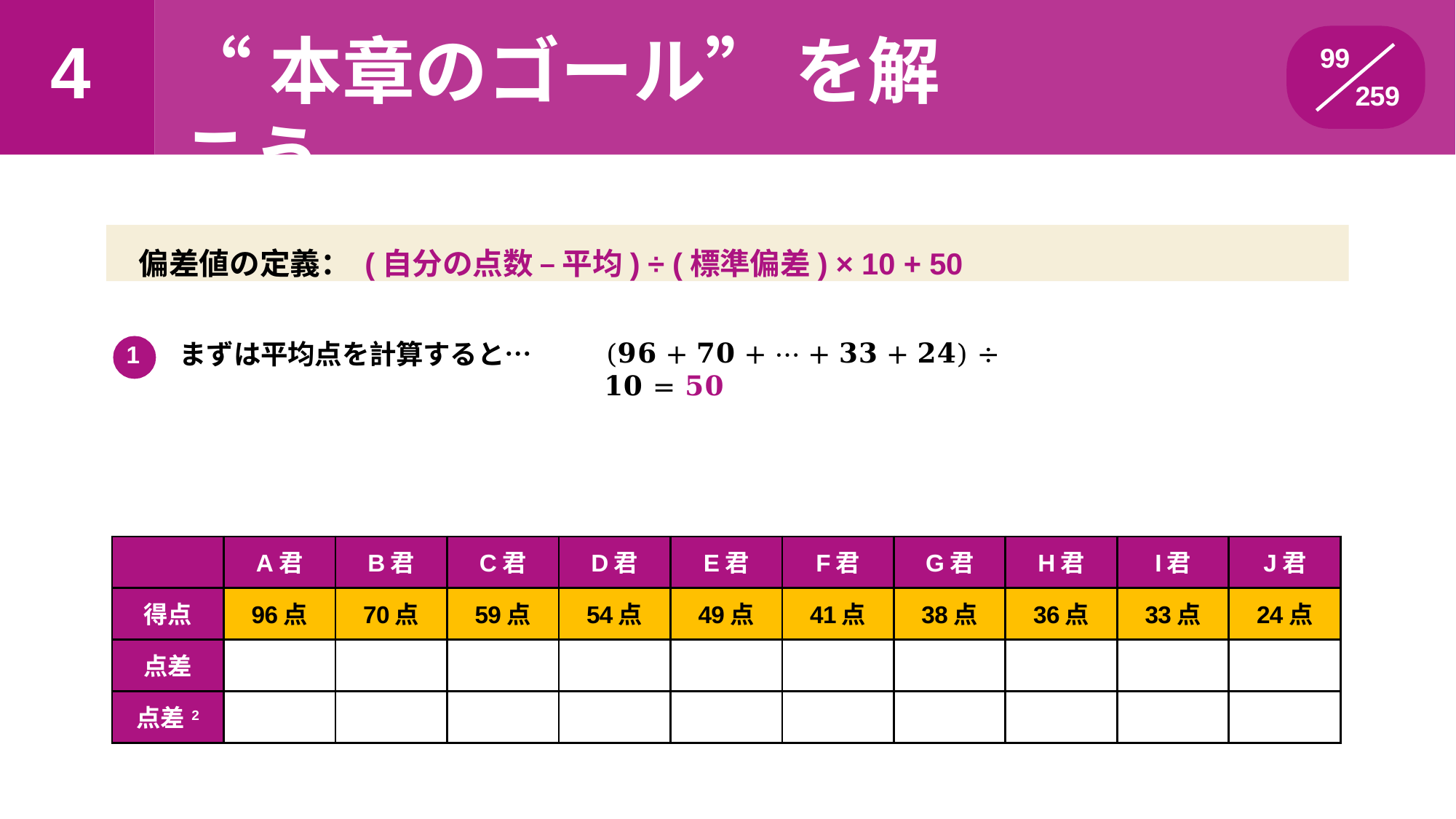

“本章のゴール” を解こう
# 4
99
259
偏差値の定義： (自分の点数 – 平均) ÷ (標準偏差) × 10 + 50
(𝟗𝟔 + 𝟕𝟎 + ⋯ + 𝟑𝟑 + 𝟐𝟒) ÷ 𝟏𝟎 = 𝟓𝟎
まずは平均点を計算すると…

1
|  | A君 | B君 | C君 | D君 | E君 | F君 | G君 | H君 | I君 | J君 |
| --- | --- | --- | --- | --- | --- | --- | --- | --- | --- | --- |
| 得点 | 96点 | 70点 | 59点 | 54点 | 49点 | 41点 | 38点 | 36点 | 33点 | 24点 |
| 点差 |  |  |  |  |  |  |  |  |  |  |
| 点差2 |  |  |  |  |  |  |  |  |  |  |